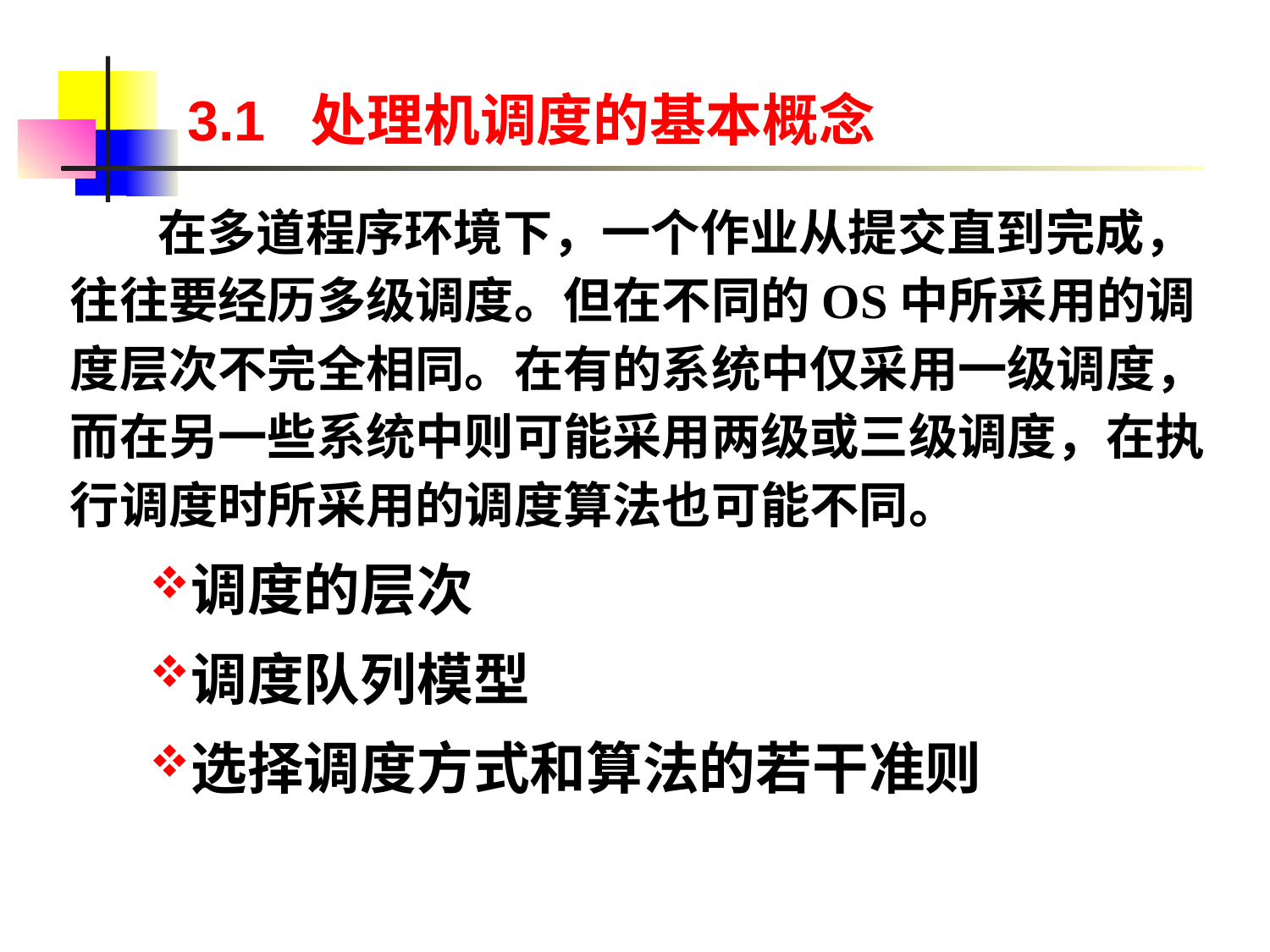

# 3.1  处理机调度的基本概念
           在多道程序环境下，一个作业从提交直到完成，往往要经历多级调度。但在不同的OS中所采用的调度层次不完全相同。在有的系统中仅采用一级调度，而在另一些系统中则可能采用两级或三级调度，在执行调度时所采用的调度算法也可能不同。
调度的层次
调度队列模型
选择调度方式和算法的若干准则